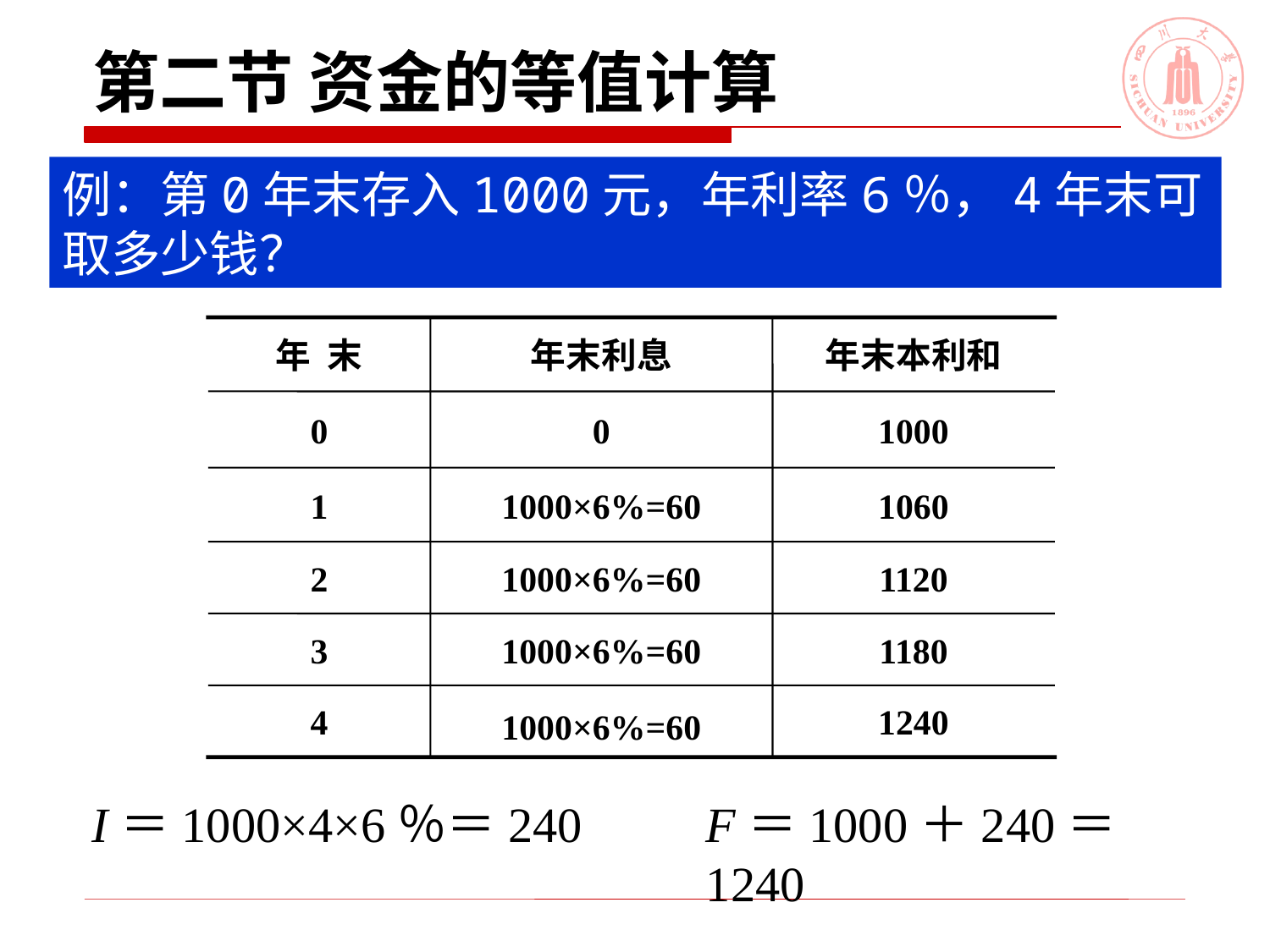

# 第二节 资金的等值计算
例：第0年末存入1000元，年利率6％，4年末可取多少钱？
年  末

年末利息
年末本利和
0
1
2
3
4

0
1000
1000×6%=60
1060
1000×6%=60
1120
1000×6%=60
1180
1240
1000×6%=60
I＝1000×4×6％＝240
F＝1000＋240＝1240